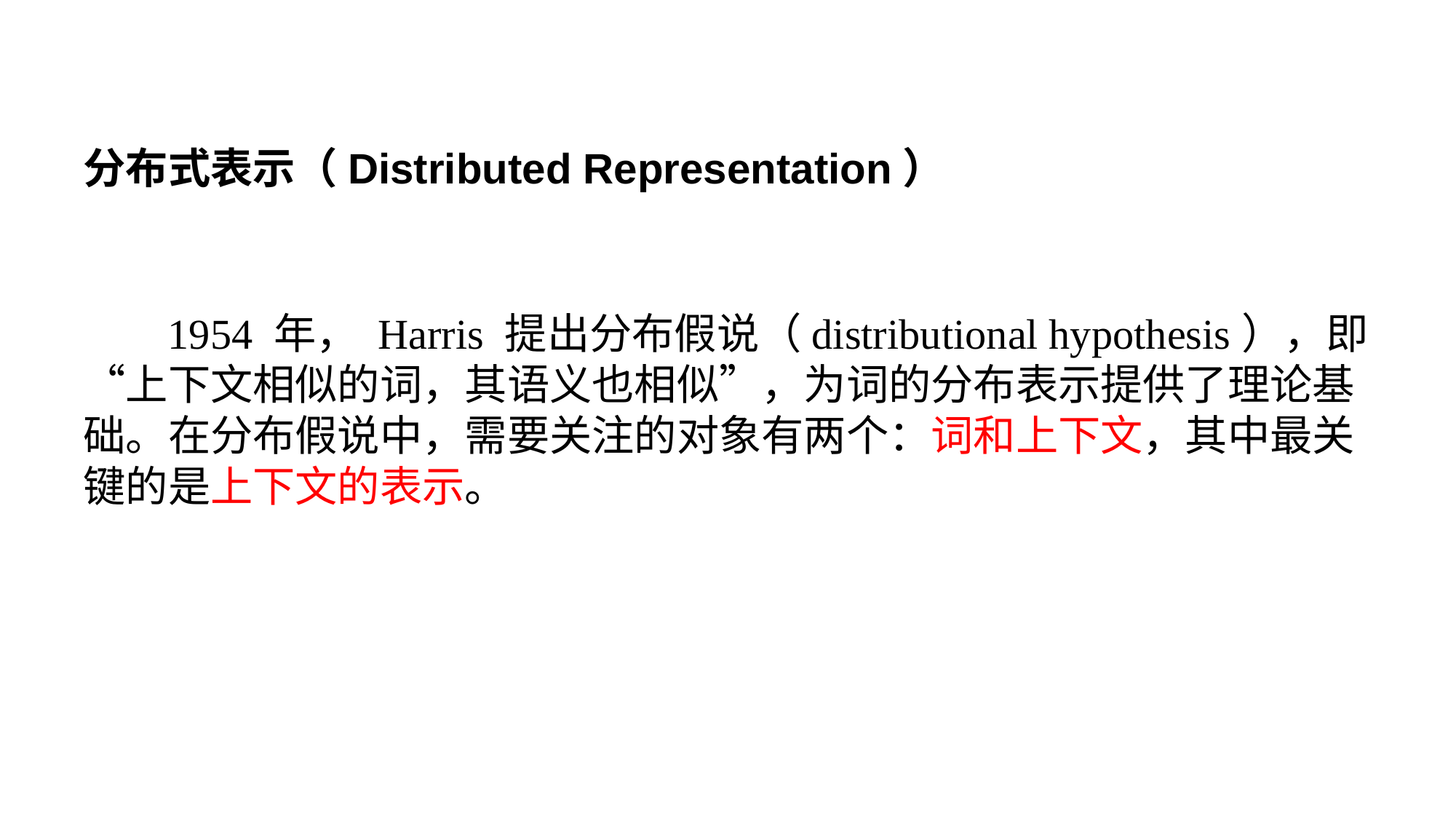

分布式表示（Distributed Representation）
        1954 年， Harris 提出分布假说（distributional hypothesis），即“上下文相似的词，其语义也相似”，为词的分布表示提供了理论基础。在分布假说中，需要关注的对象有两个：词和上下文，其中最关键的是上下文的表示。